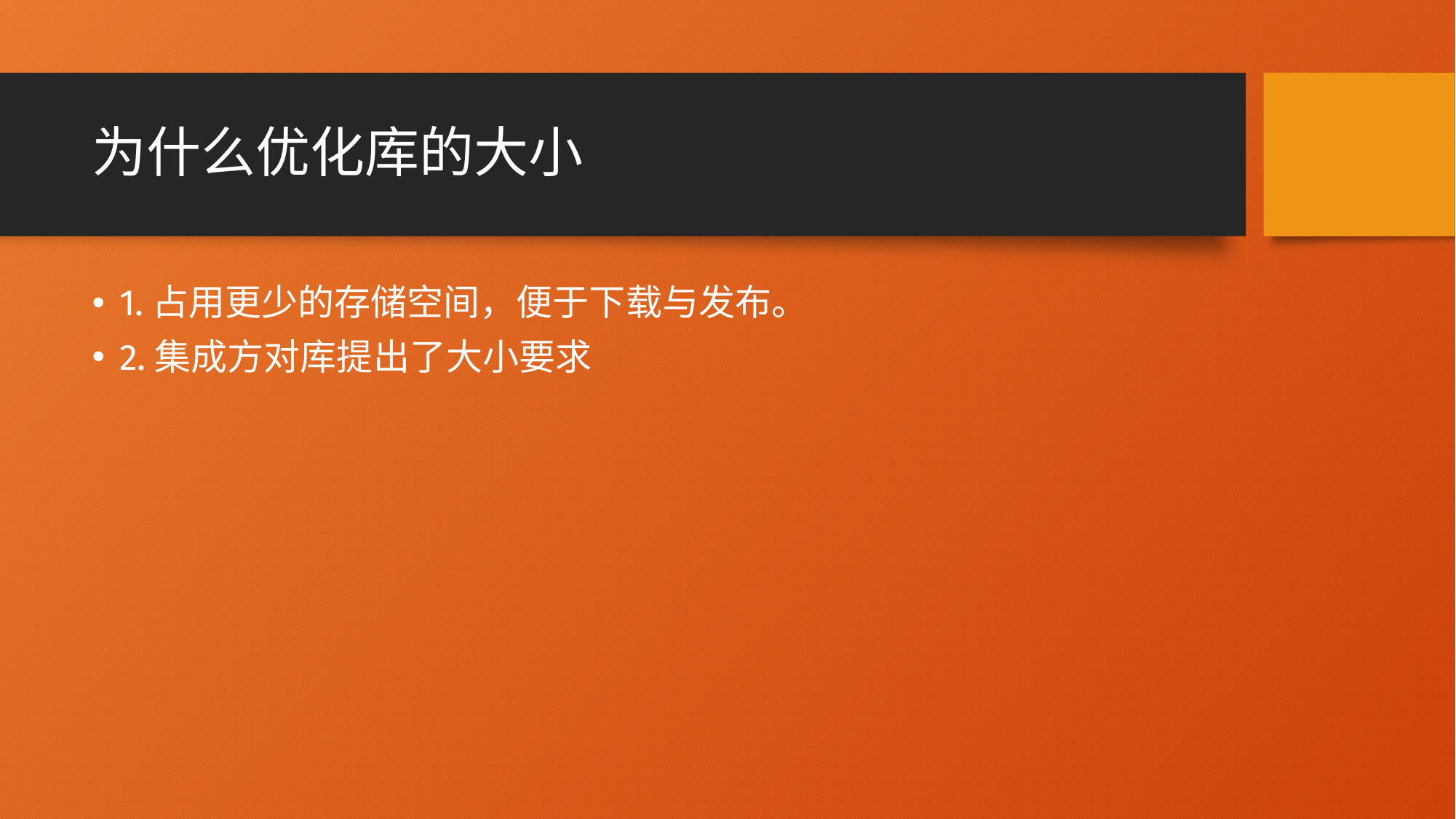

# 为什么优化库的大小
1.占用更少的存储空间，便于下载与发布。
2.集成方对库提出了大小要求